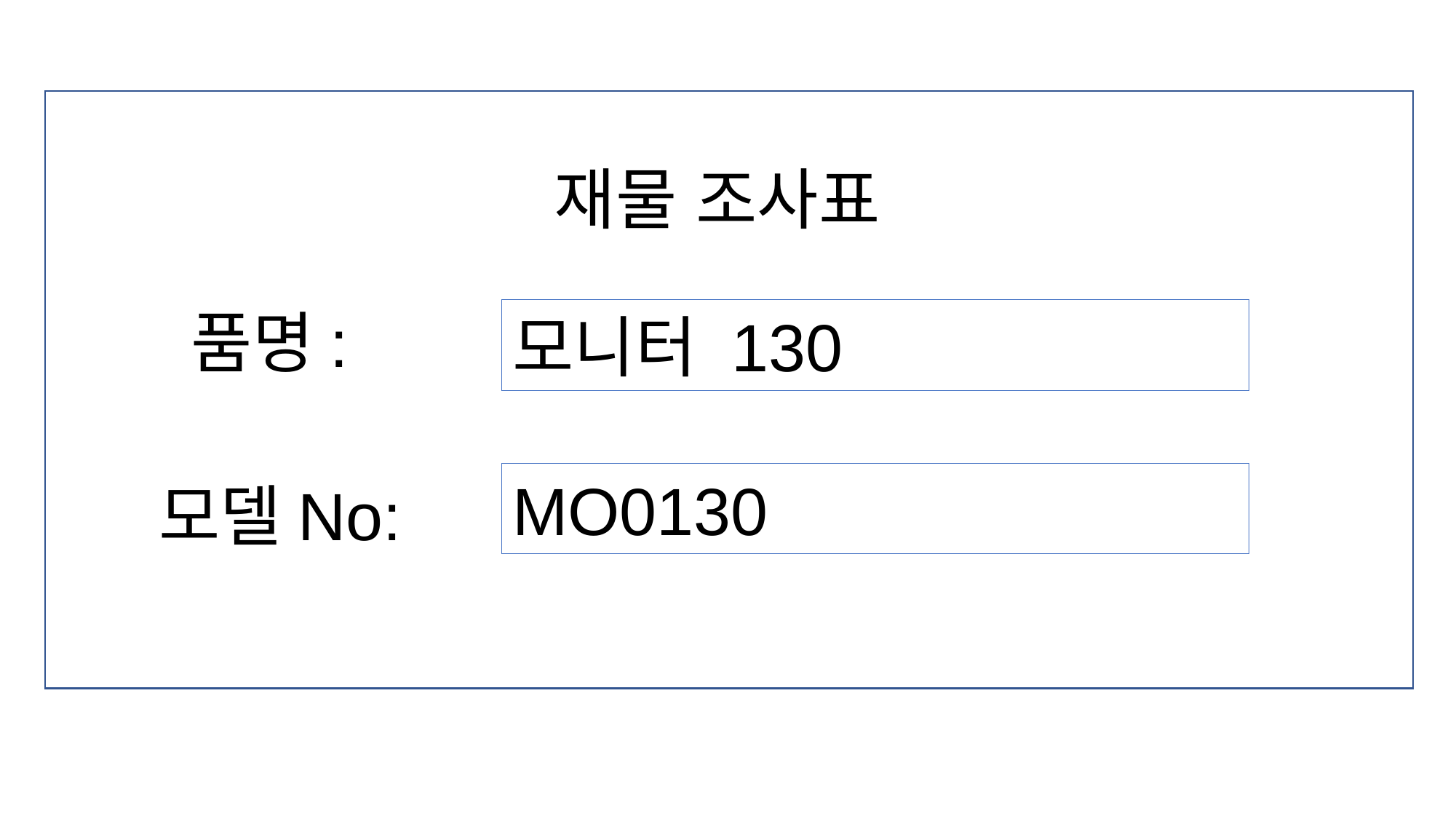

재물 조사표
품명:
모니터 130
MO0130
모델No: